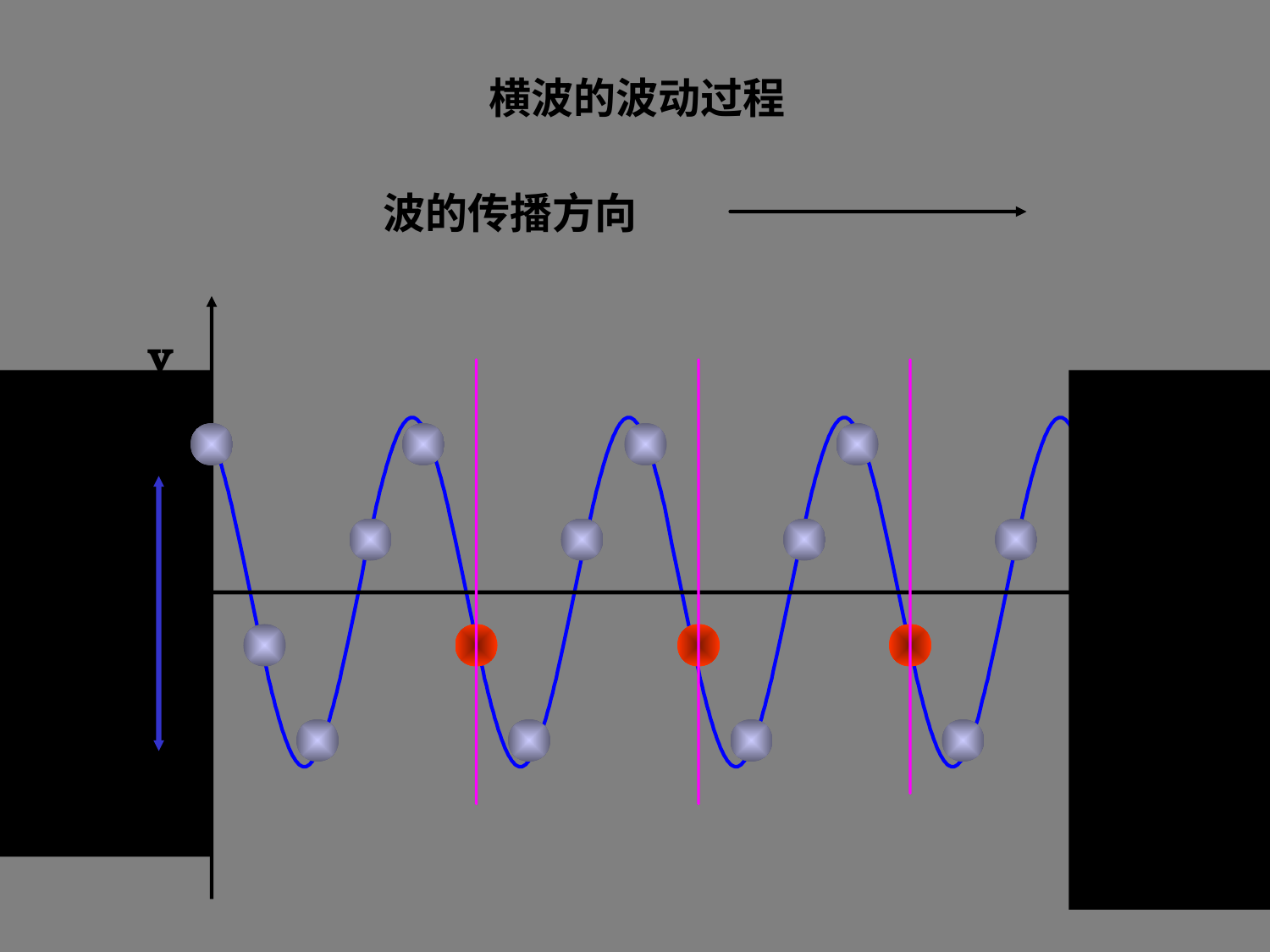

横波的波动过程
波的传播方向

y

振
动
方
向

x

20